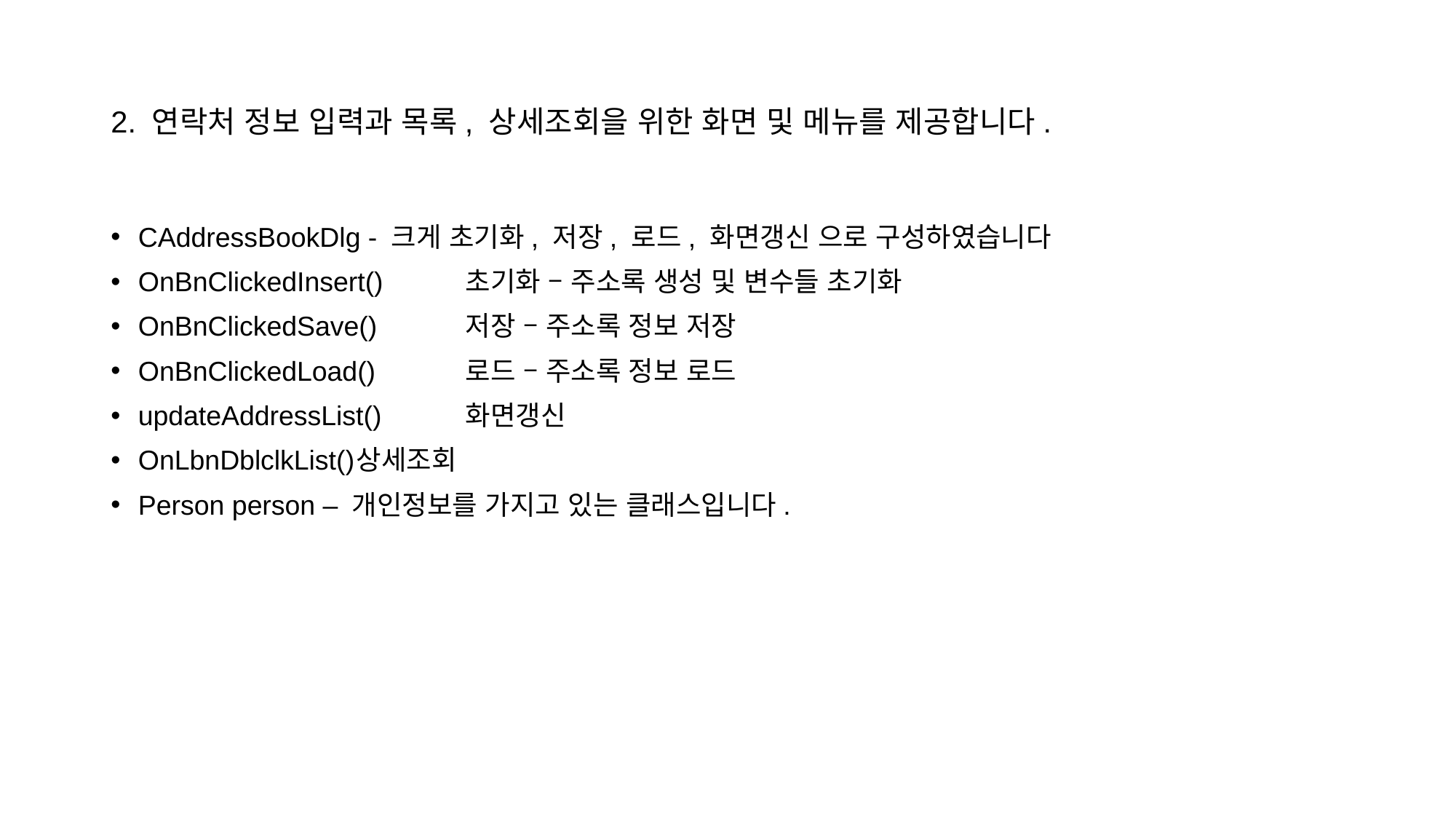

# 2. 연락처 정보 입력과 목록, 상세조회을 위한 화면 및 메뉴를 제공합니다.
CAddressBookDlg - 크게 초기화, 저장, 로드, 화면갱신 으로 구성하였습니다
OnBnClickedInsert()	초기화 – 주소록 생성 및 변수들 초기화
OnBnClickedSave()	저장 – 주소록 정보 저장
OnBnClickedLoad()	로드 – 주소록 정보 로드
updateAddressList()	화면갱신
OnLbnDblclkList()	상세조회
Person person – 개인정보를 가지고 있는 클래스입니다.